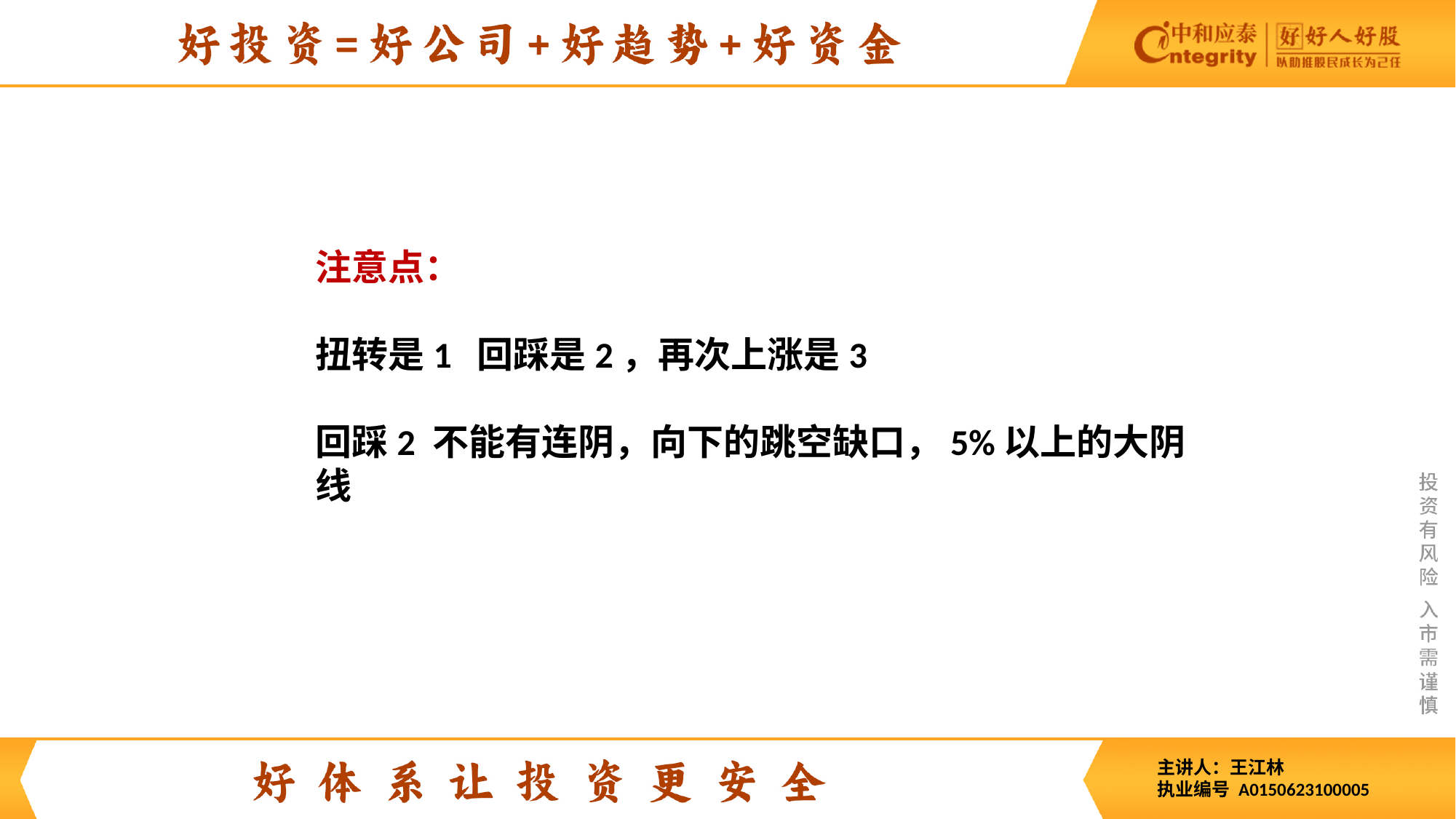

注意点：
扭转是1  回踩是2，再次上涨是3
回踩2 不能有连阴，向下的跳空缺口，5%以上的大阴线

主讲人：王江林
执业编号 A0150623100005